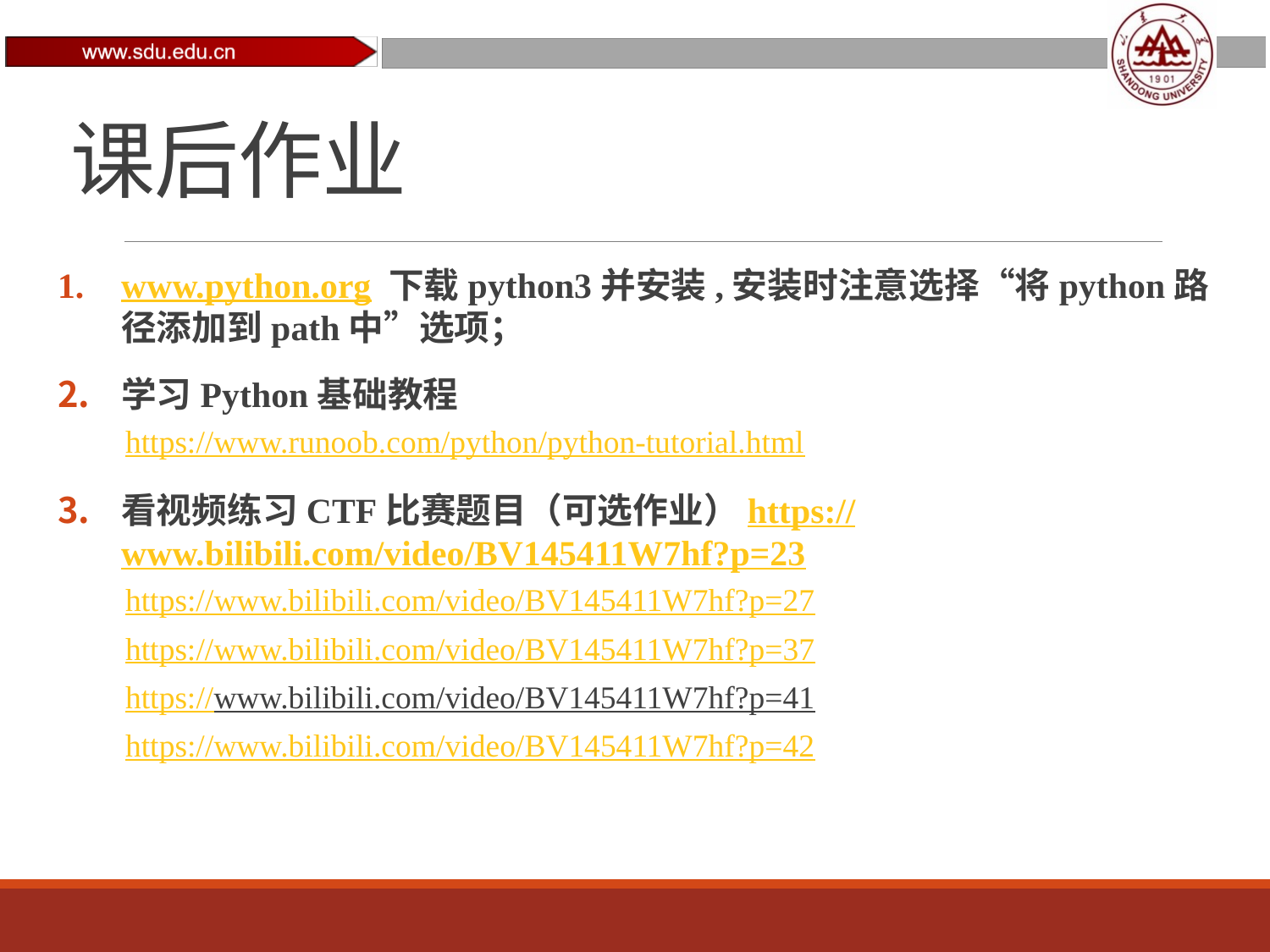

# 课后作业
www.python.org 下载python3并安装,安装时注意选择“将python路径添加到path中”选项；
学习Python基础教程
https://www.runoob.com/python/python-tutorial.html
看视频练习CTF比赛题目（可选作业）https://www.bilibili.com/video/BV145411W7hf?p=23
https://www.bilibili.com/video/BV145411W7hf?p=27
https://www.bilibili.com/video/BV145411W7hf?p=37
https://www.bilibili.com/video/BV145411W7hf?p=41
https://www.bilibili.com/video/BV145411W7hf?p=42